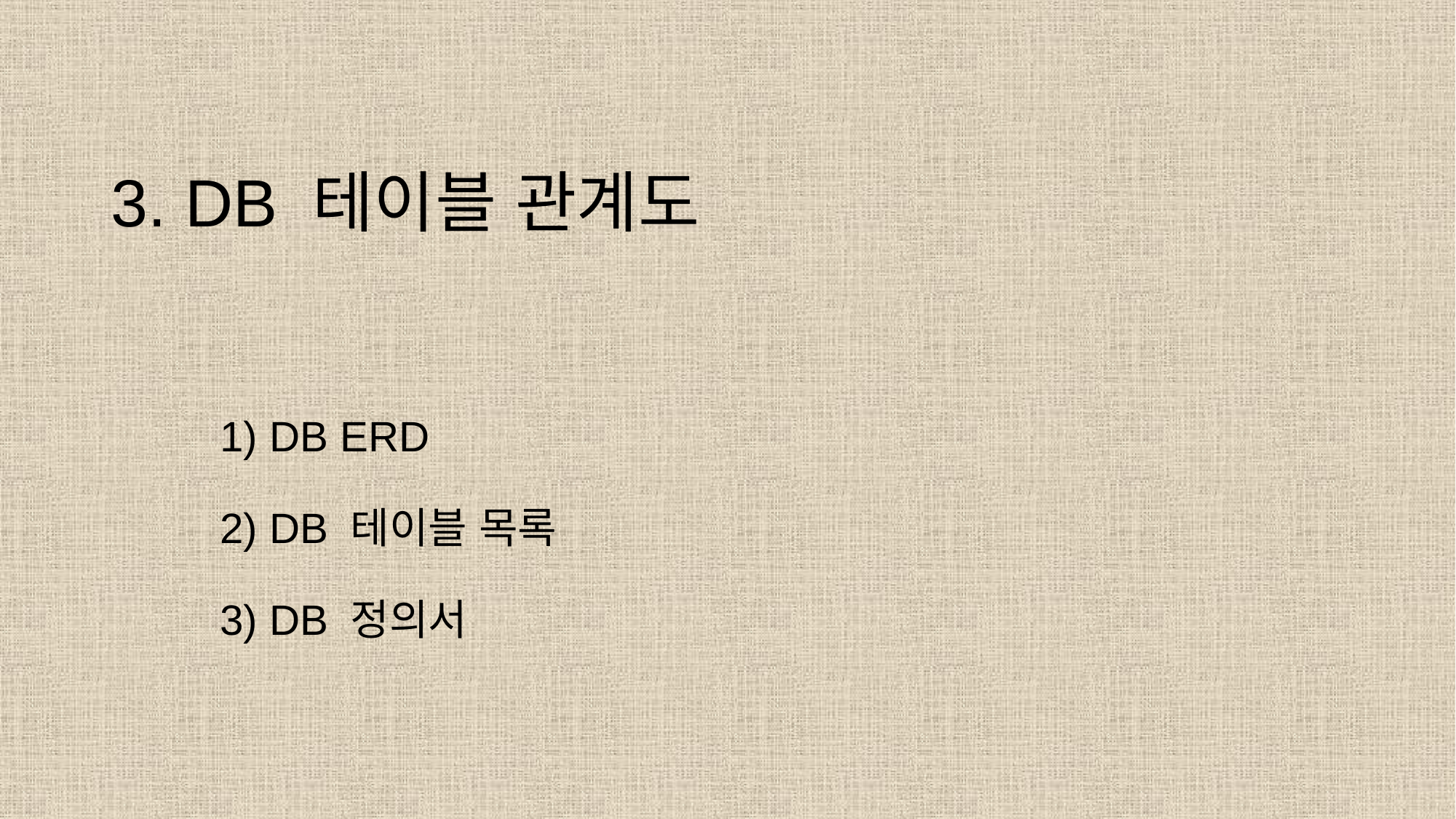

# 3. DB 테이블 관계도
	1) DB ERD

	2) DB 테이블 목록

	3) DB 정의서